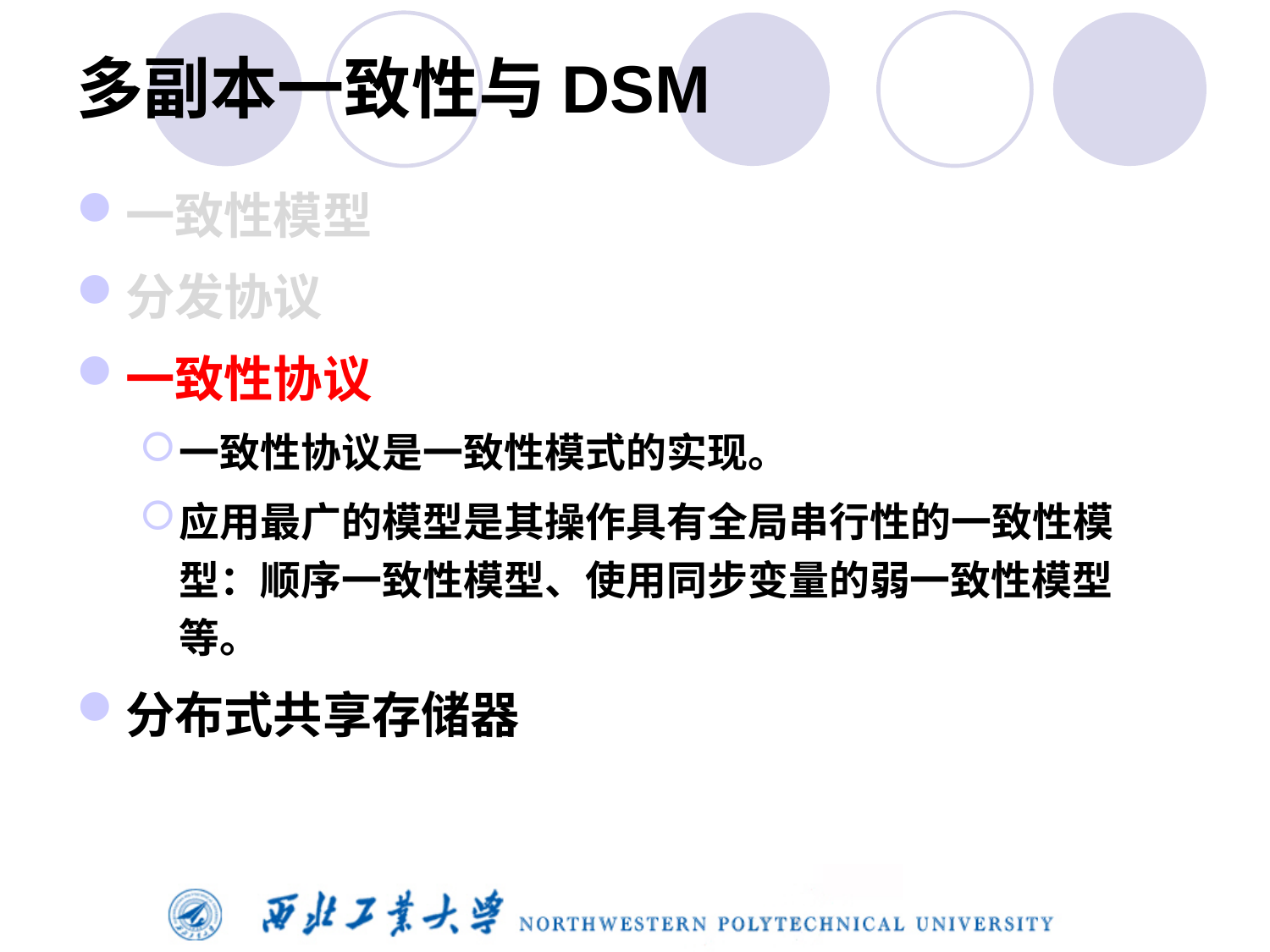

# 多副本一致性与DSM
一致性模型
分发协议
一致性协议
一致性协议是一致性模式的实现。
应用最广的模型是其操作具有全局串行性的一致性模型：顺序一致性模型、使用同步变量的弱一致性模型等。
分布式共享存储器